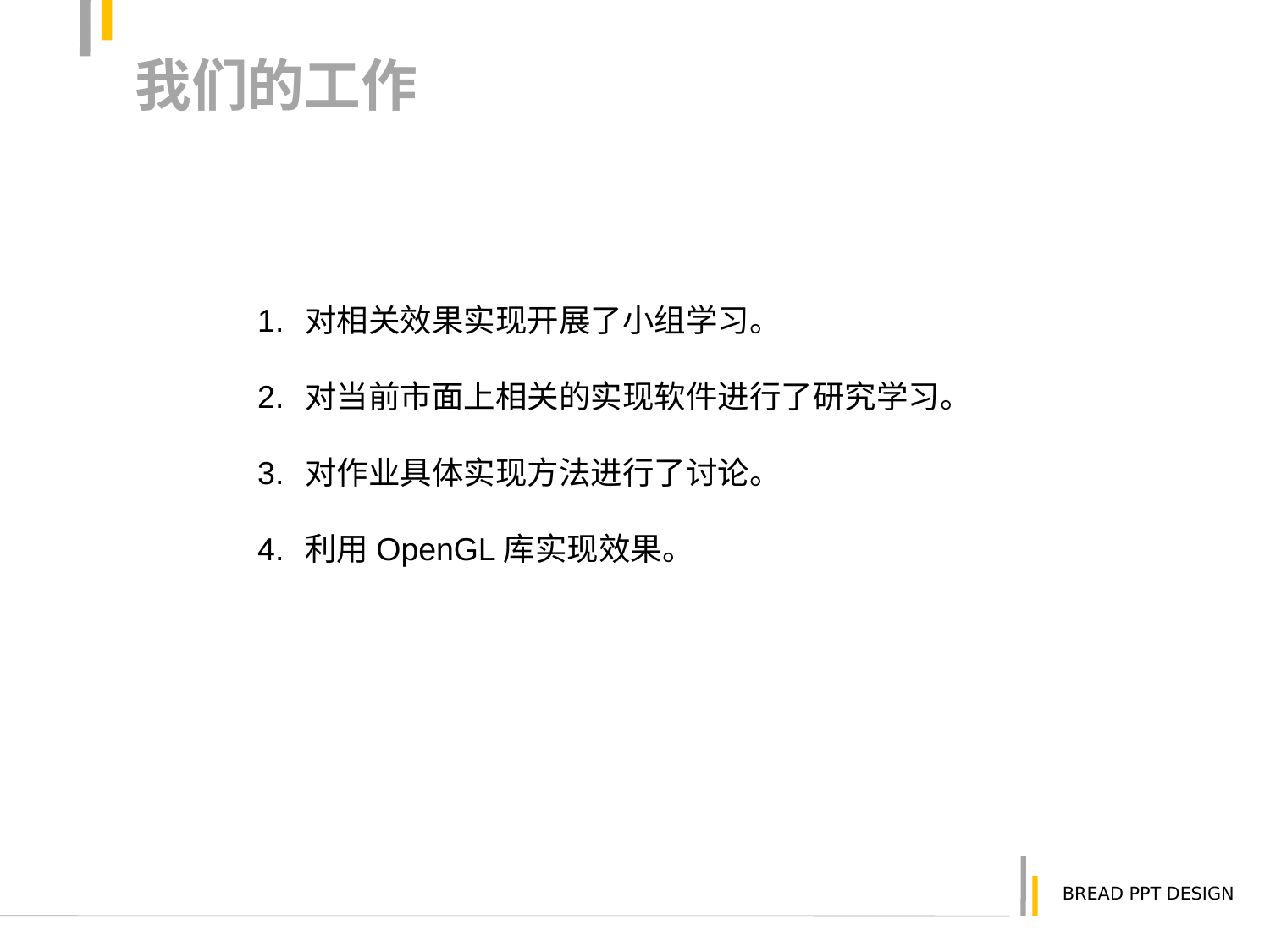

我们的工作
对相关效果实现开展了小组学习。
对当前市面上相关的实现软件进行了研究学习。
对作业具体实现方法进行了讨论。
利用OpenGL库实现效果。